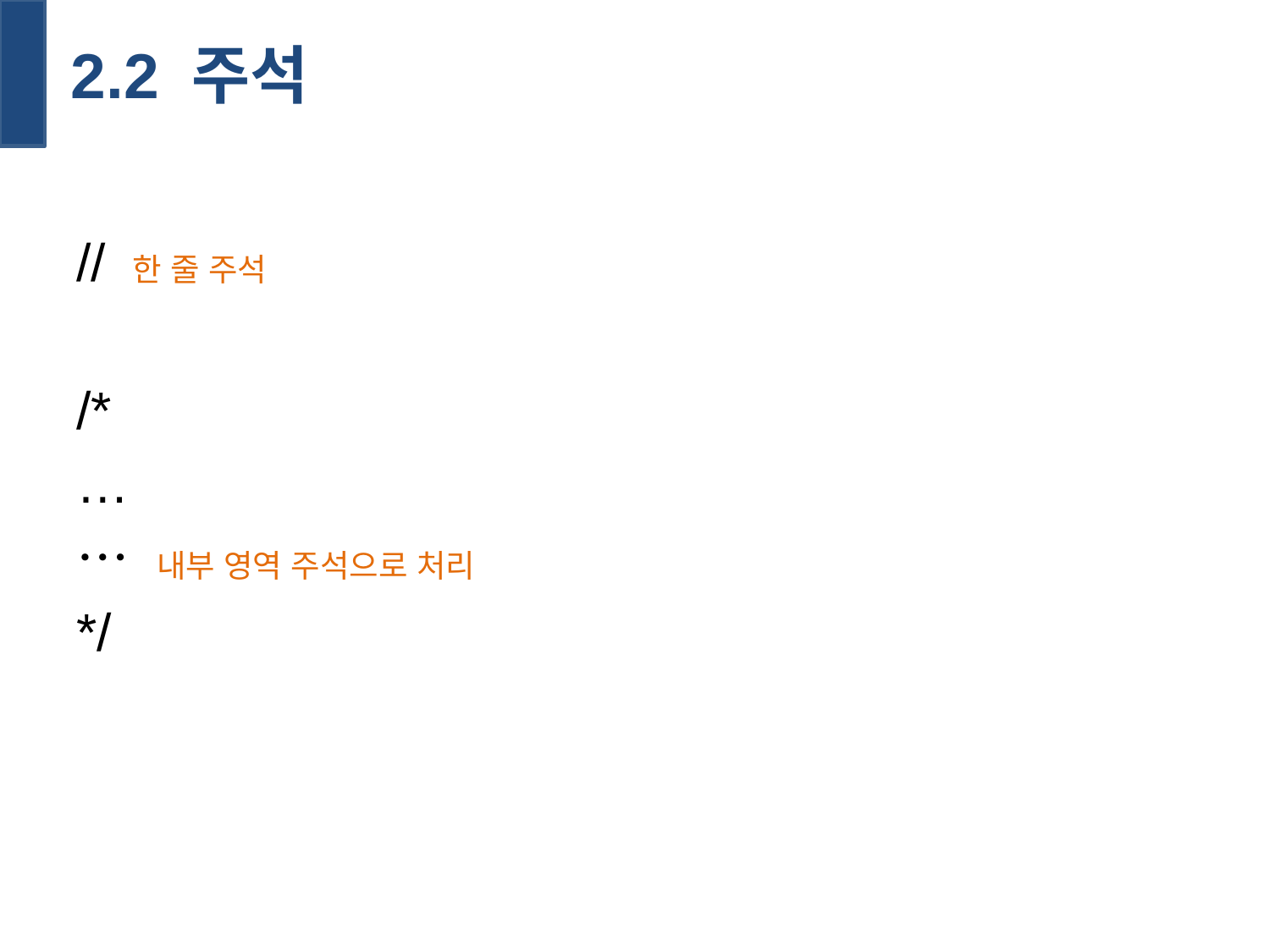

ㅊ
2.2 주석
// 한 줄 주석

/*
…
… 내부 영역 주석으로 처리
*/